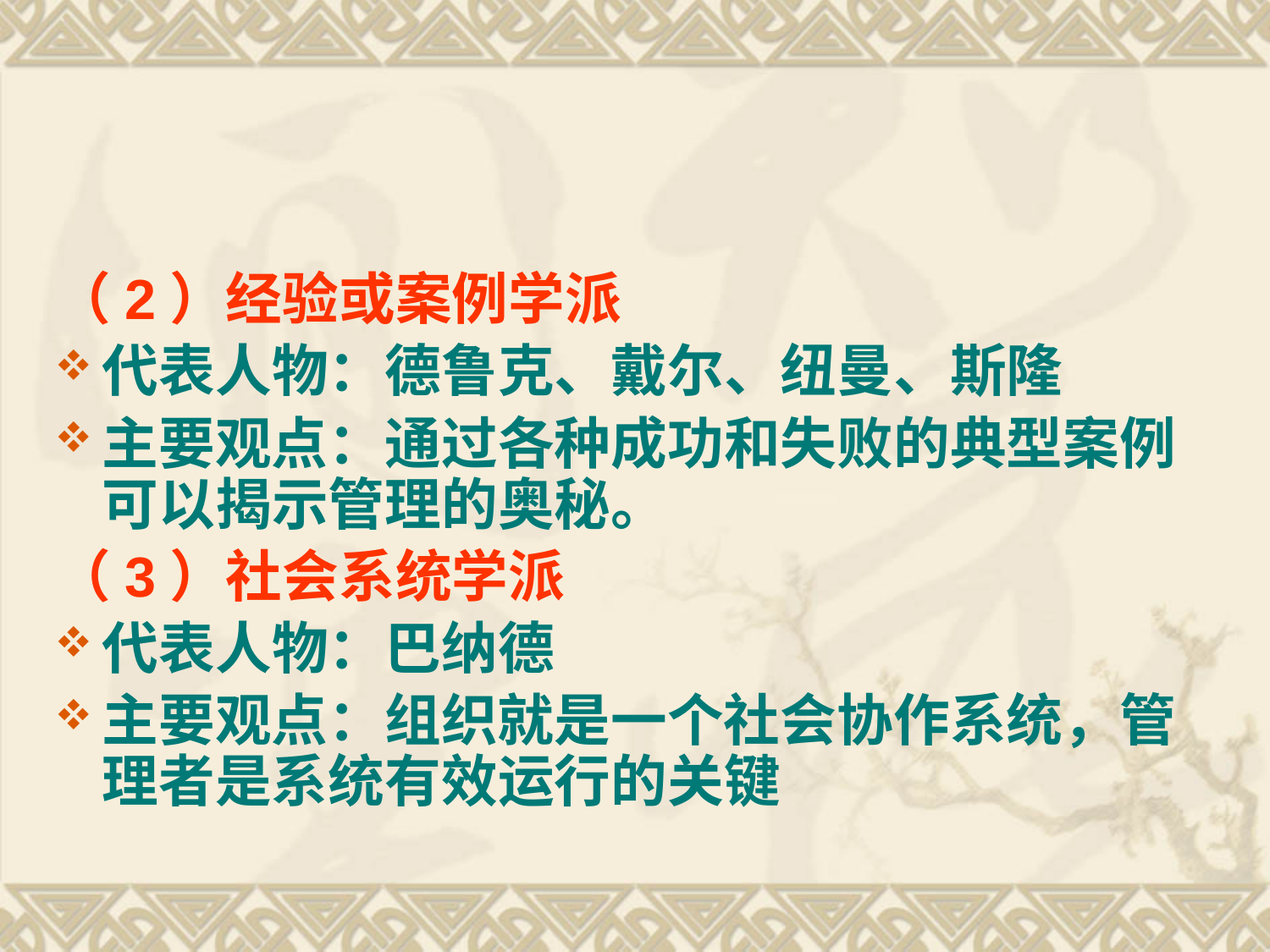

#
（2）经验或案例学派
代表人物：德鲁克、戴尔、纽曼、斯隆
主要观点：通过各种成功和失败的典型案例可以揭示管理的奥秘。
（3）社会系统学派
代表人物：巴纳德
主要观点：组织就是一个社会协作系统，管理者是系统有效运行的关键